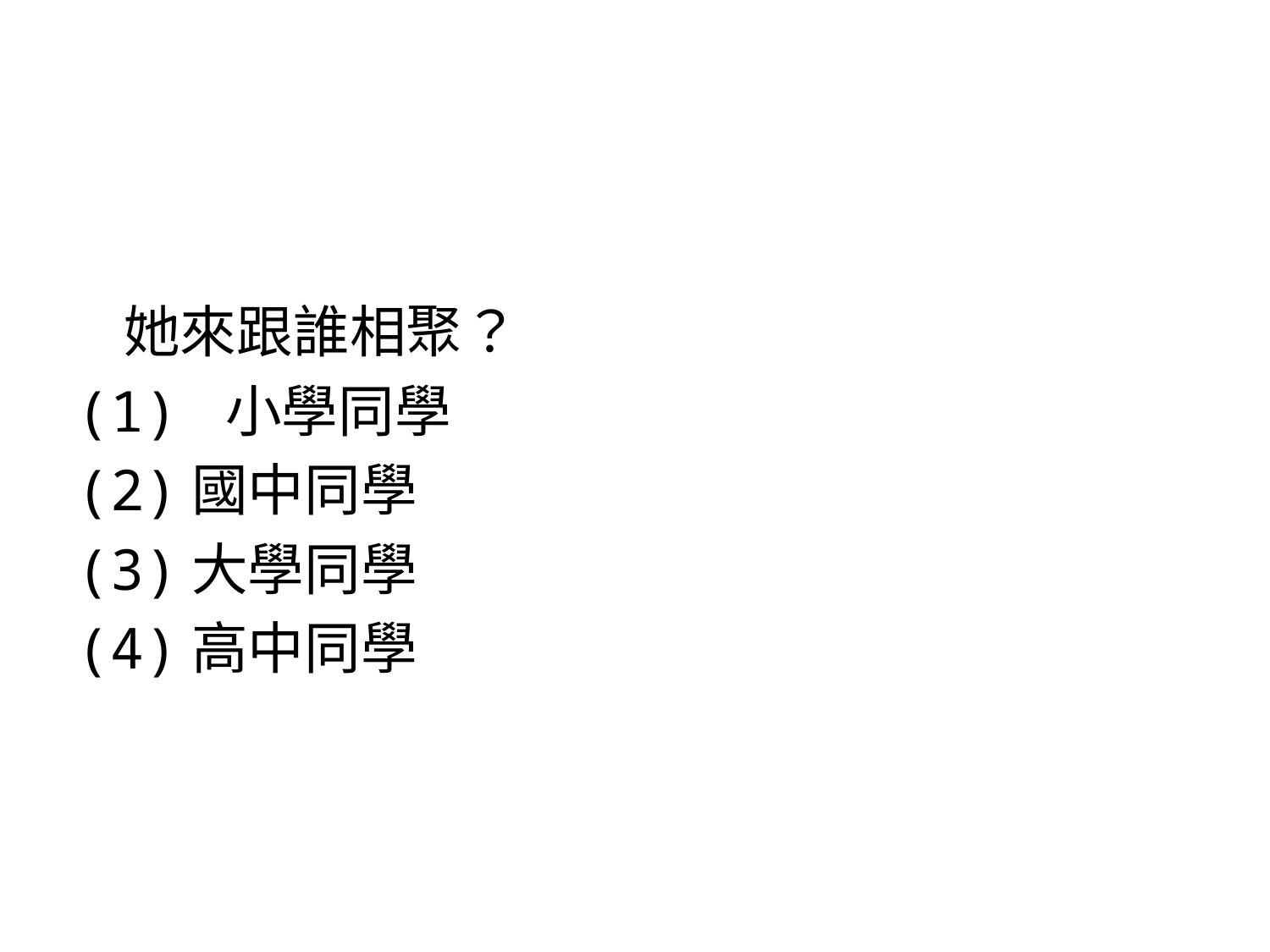

#
她來跟誰相聚？
(1) 小學同學
(2)國中同學
(3)大學同學
(4)高中同學